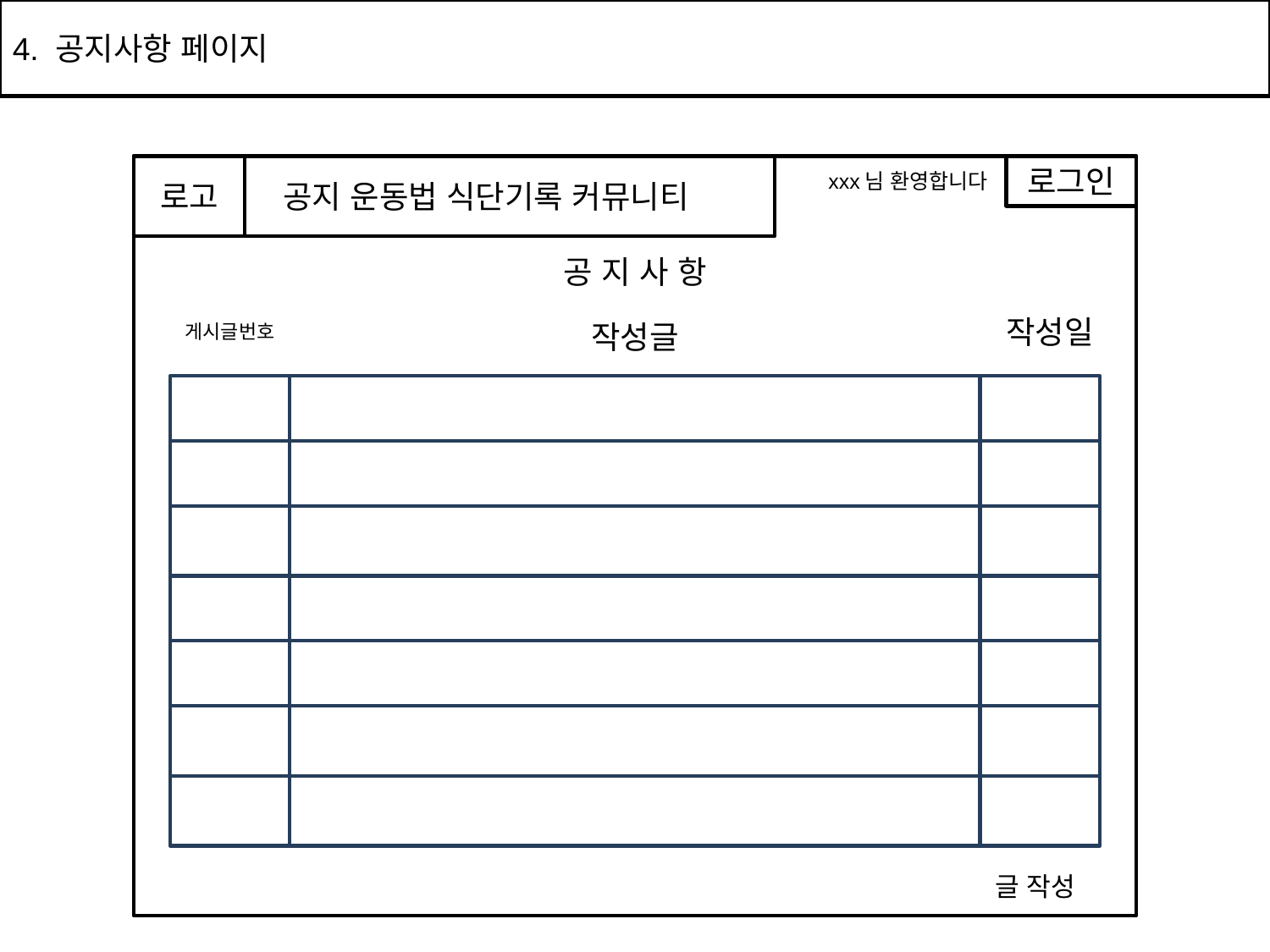

4. 공지사항 페이지

로고
  공지 운동법 식단기록 커뮤니티
xxx님 환영합니다
로그인
공 지 사 항
게시글번호
작성일
작성글

글 작성